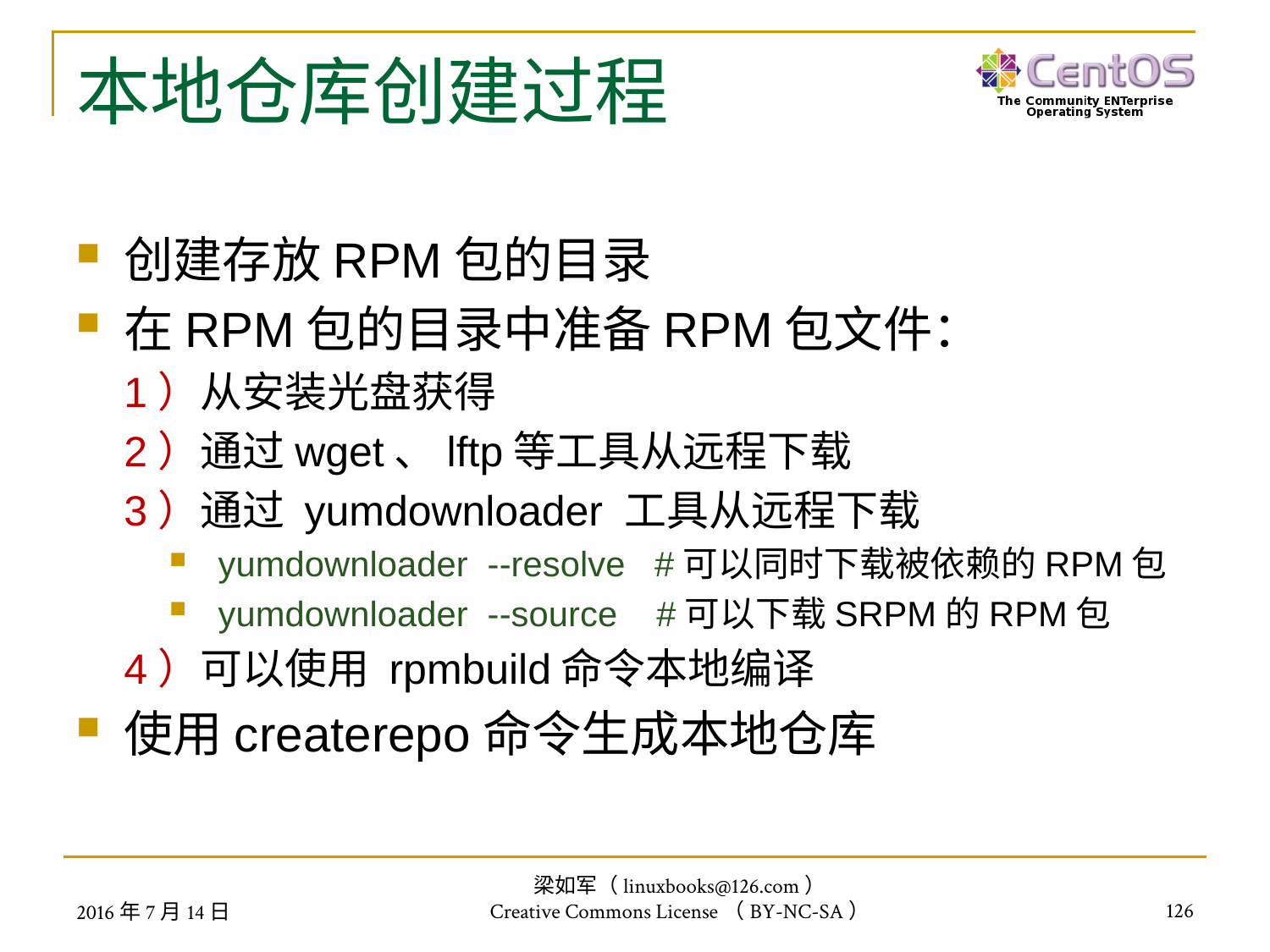

# 本地仓库创建过程
创建存放RPM包的目录
在RPM包的目录中准备RPM包文件：
1）从安装光盘获得
2）通过wget、lftp等工具从远程下载
3）通过 yumdownloader 工具从远程下载
yumdownloader  --resolve   #可以同时下载被依赖的RPM包
yumdownloader  --source    #可以下载SRPM的RPM包
4）可以使用 rpmbuild命令本地编译
使用createrepo命令生成本地仓库
梁如军（linuxbooks@126.com）
Creative Commons License（BY-NC-SA）
2016年7月14日
126